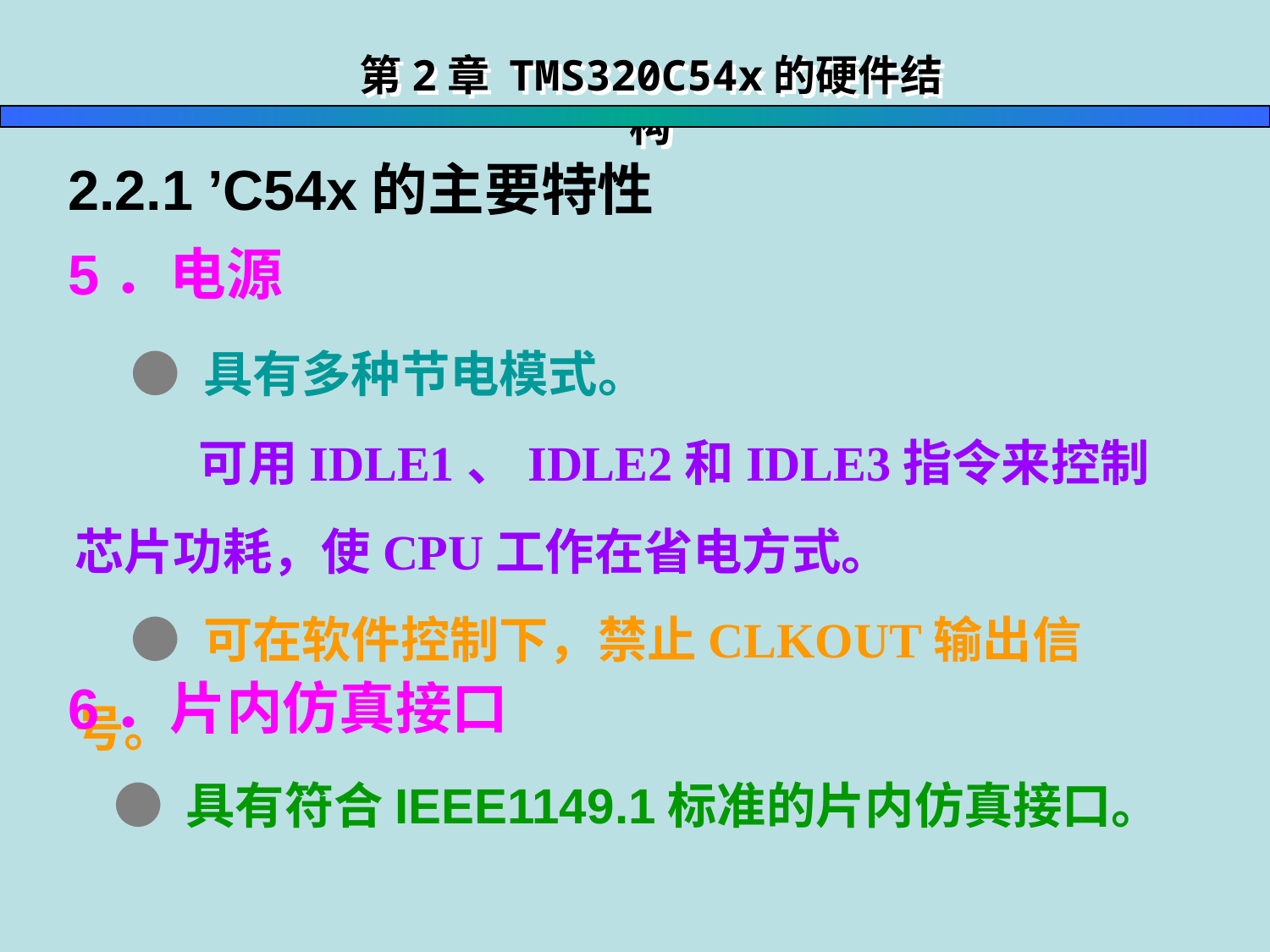

第2章 TMS320C54x的硬件结构

 2.2.1 ’C54x的主要特性
 5．电源
     ● 具有多种节电模式。
          可用IDLE1、IDLE2和IDLE3指令来控制芯片功耗，使CPU工作在省电方式。
     ● 可在软件控制下，禁止CLKOUT输出信号。
 6．片内仿真接口
   ● 具有符合IEEE1149.1标准的片内仿真接口。
20